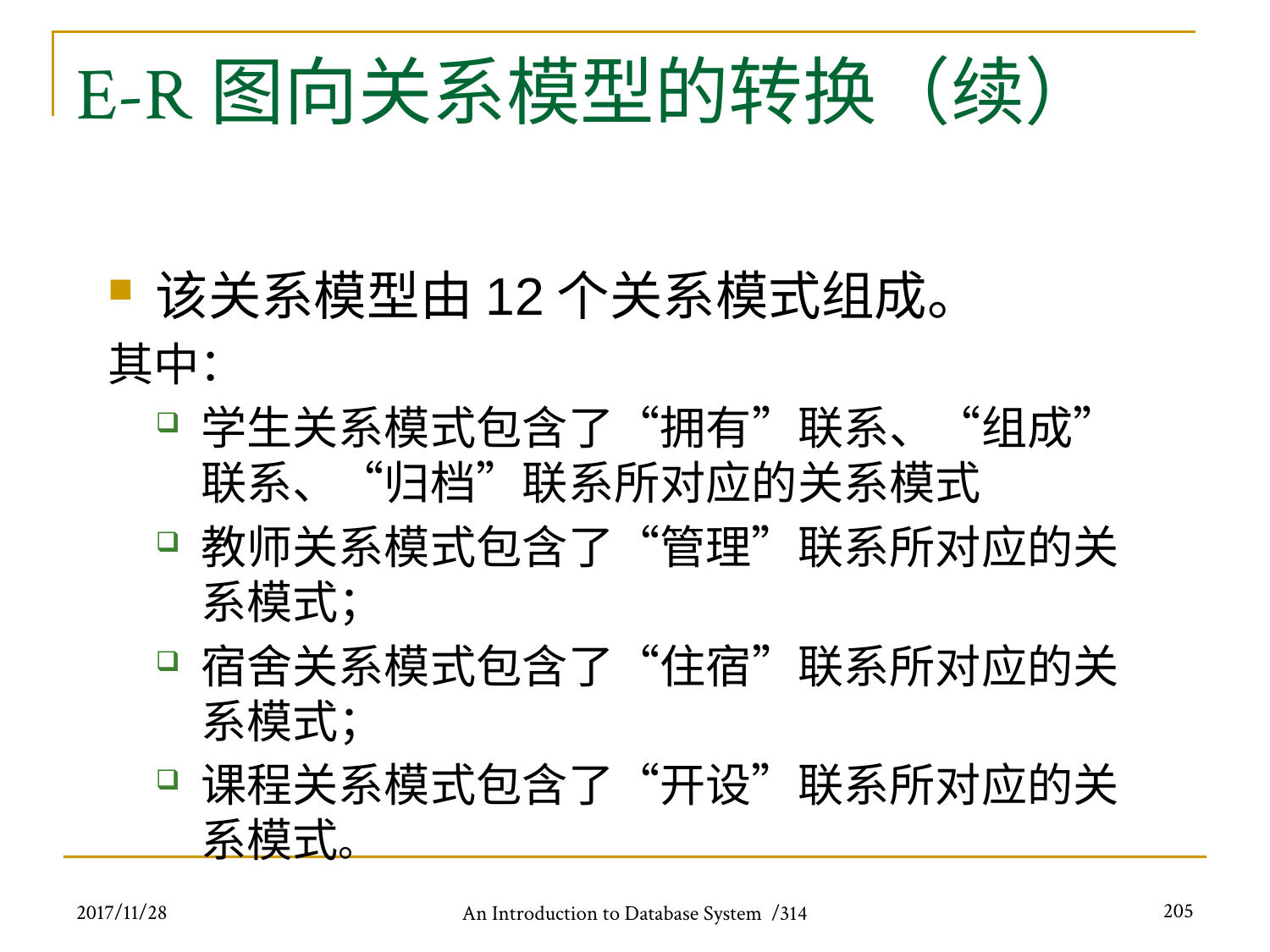

# E-R图向关系模型的转换（续）
该关系模型由12个关系模式组成。
其中：
学生关系模式包含了“拥有”联系、“组成”联系、“归档”联系所对应的关系模式
教师关系模式包含了“管理”联系所对应的关系模式；
宿舍关系模式包含了“住宿”联系所对应的关系模式；
课程关系模式包含了“开设”联系所对应的关系模式。
2017/11/28
205
An Introduction to Database System  /314